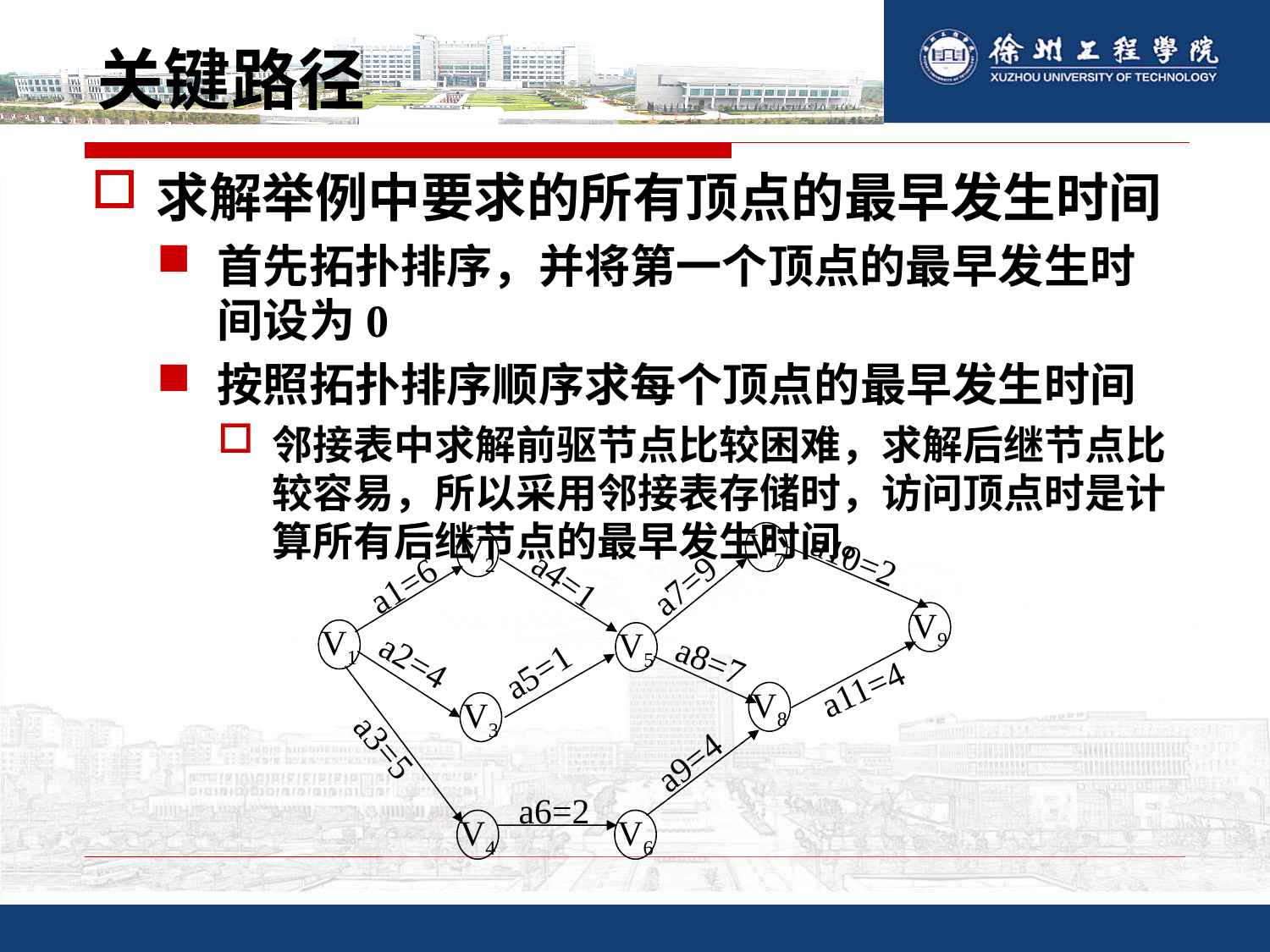

# 关键路径
求解举例中要求的所有顶点的最早发生时间
首先拓扑排序，并将第一个顶点的最早发生时间设为0
按照拓扑排序顺序求每个顶点的最早发生时间
邻接表中求解前驱节点比较困难，求解后继节点比较容易，所以采用邻接表存储时，访问顶点时是计算所有后继节点的最早发生时间。
V7
V2

V9
V1
V5

V8
V3

V4
V6

a10=2
a4=1
a1=6
a7=9
a2=4
a8=7
a5=1
a11=4
a3=5
a9=4
a6=2